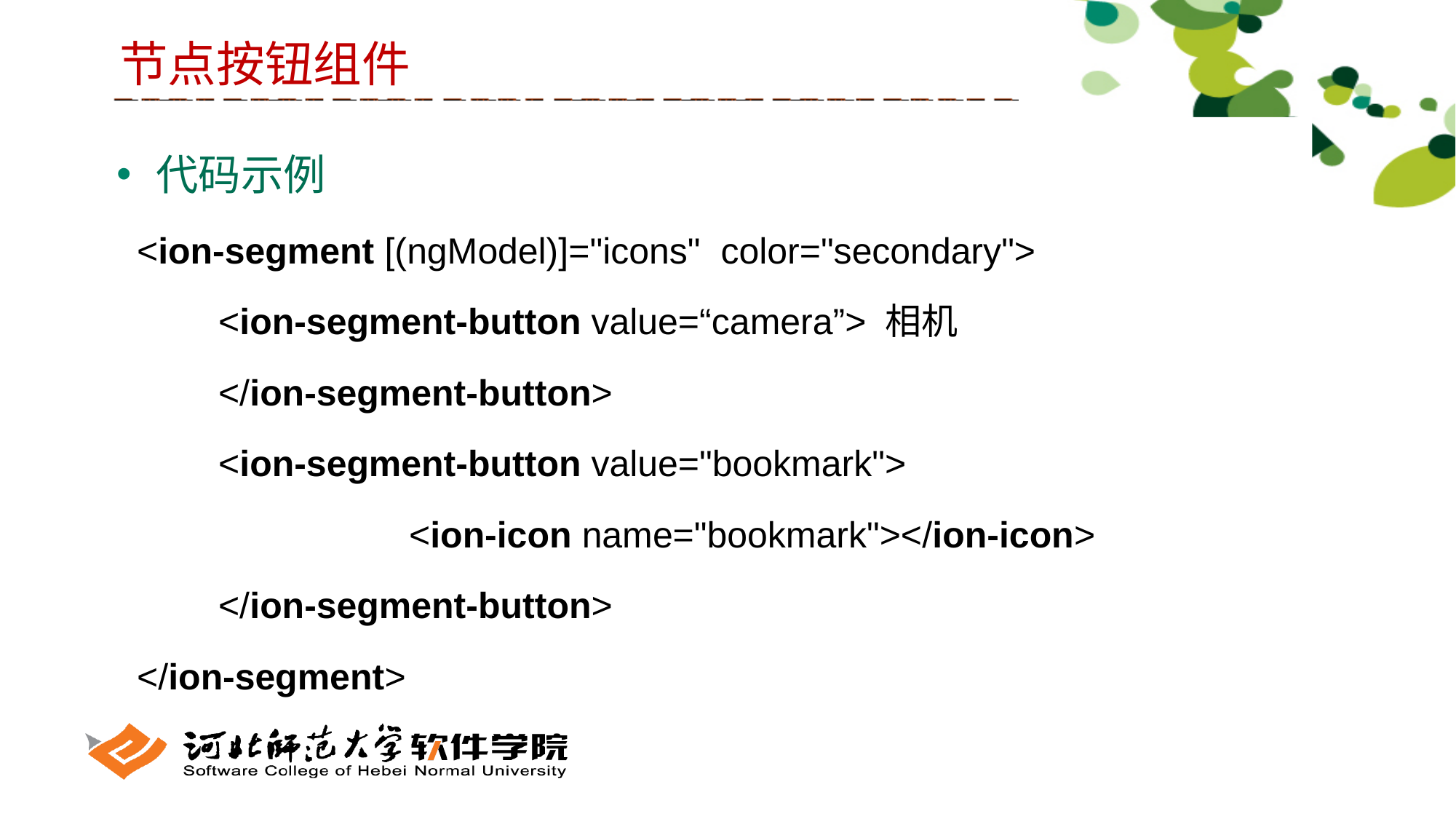

节点按钮组件
 代码示例
<ion-segment [(ngModel)]="icons"  color="secondary">
        <ion-segment-button value=“camera”> 相机
        </ion-segment-button>
        <ion-segment-button value="bookmark">
	                <ion-icon name="bookmark"></ion-icon>
        </ion-segment-button>
</ion-segment>